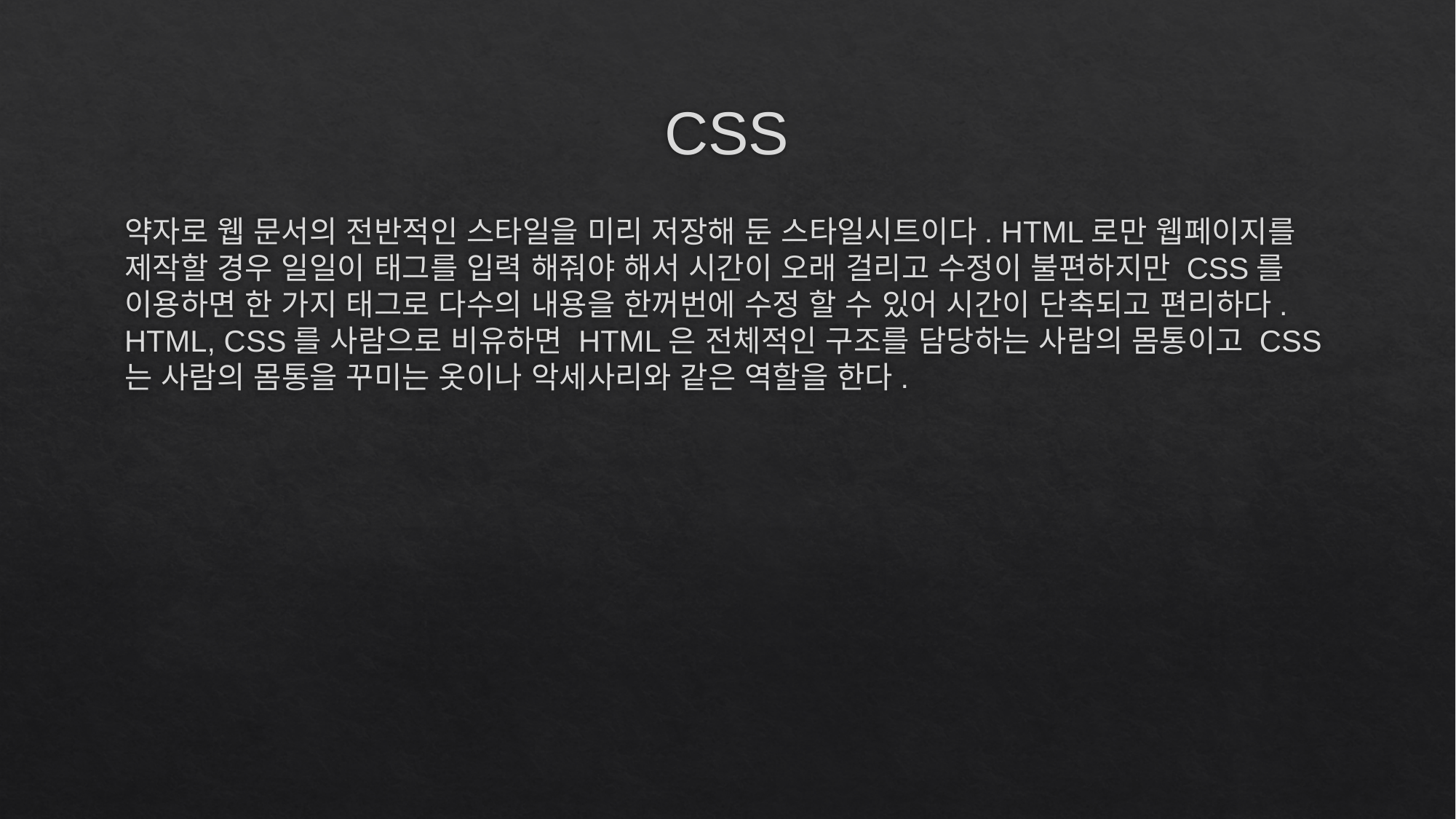

# CSS
약자로 웹 문서의 전반적인 스타일을 미리 저장해 둔 스타일시트이다. HTML로만 웹페이지를 제작할 경우 일일이 태그를 입력 해줘야 해서 시간이 오래 걸리고 수정이 불편하지만 CSS를 이용하면 한 가지 태그로 다수의 내용을 한꺼번에 수정 할 수 있어 시간이 단축되고 편리하다. HTML, CSS를 사람으로 비유하면 HTML은 전체적인 구조를 담당하는 사람의 몸통이고 CSS는 사람의 몸통을 꾸미는 옷이나 악세사리와 같은 역할을 한다.